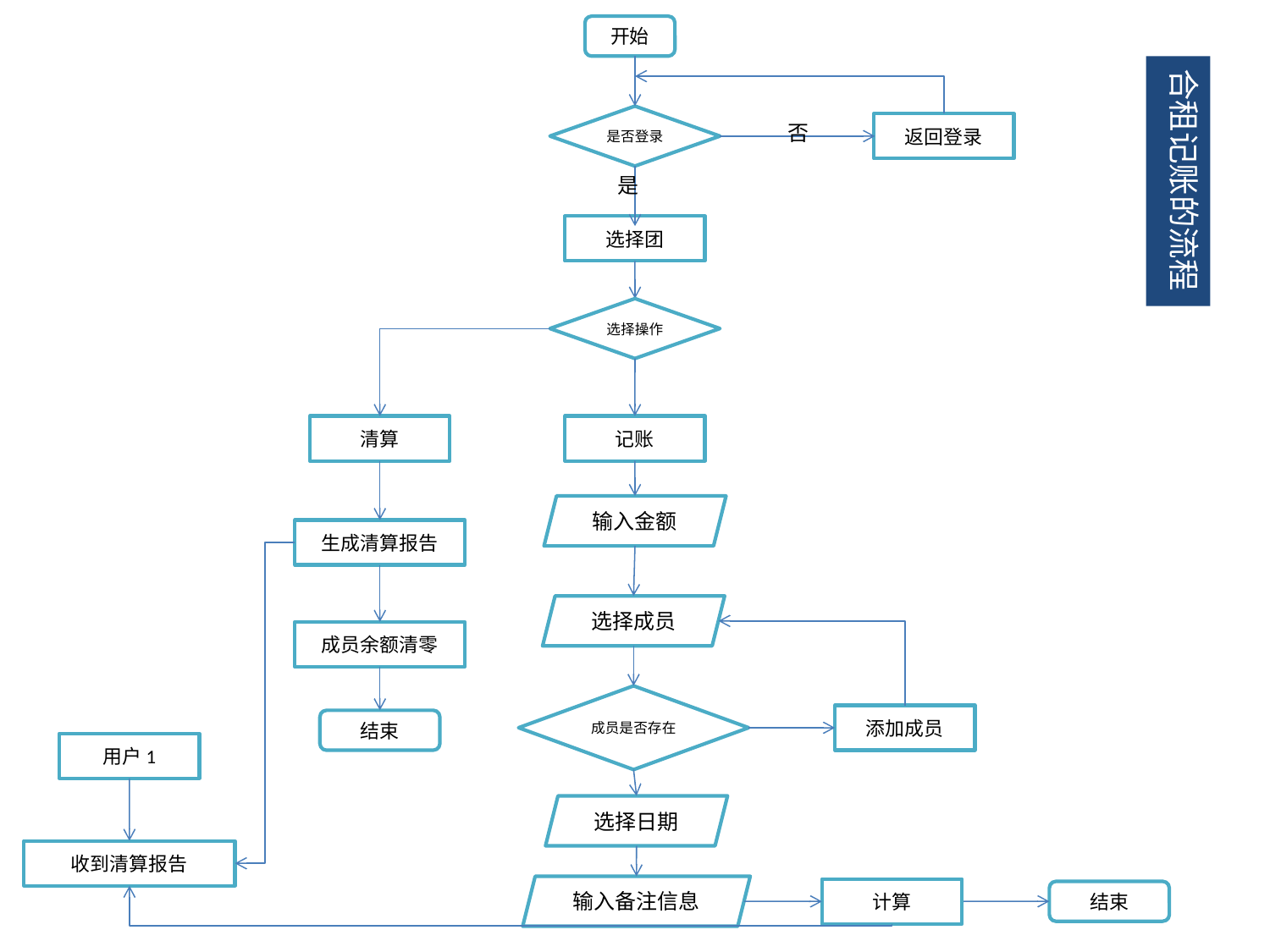

开始
合租记账的流程
是否登录
否
返回登录
是
选择团
选择操作
清算
记账
输入金额
生成清算报告
选择成员
成员余额清零
成员是否存在
添加成员
结束
用户1
选择日期
收到清算报告
输入备注信息
计算
结束